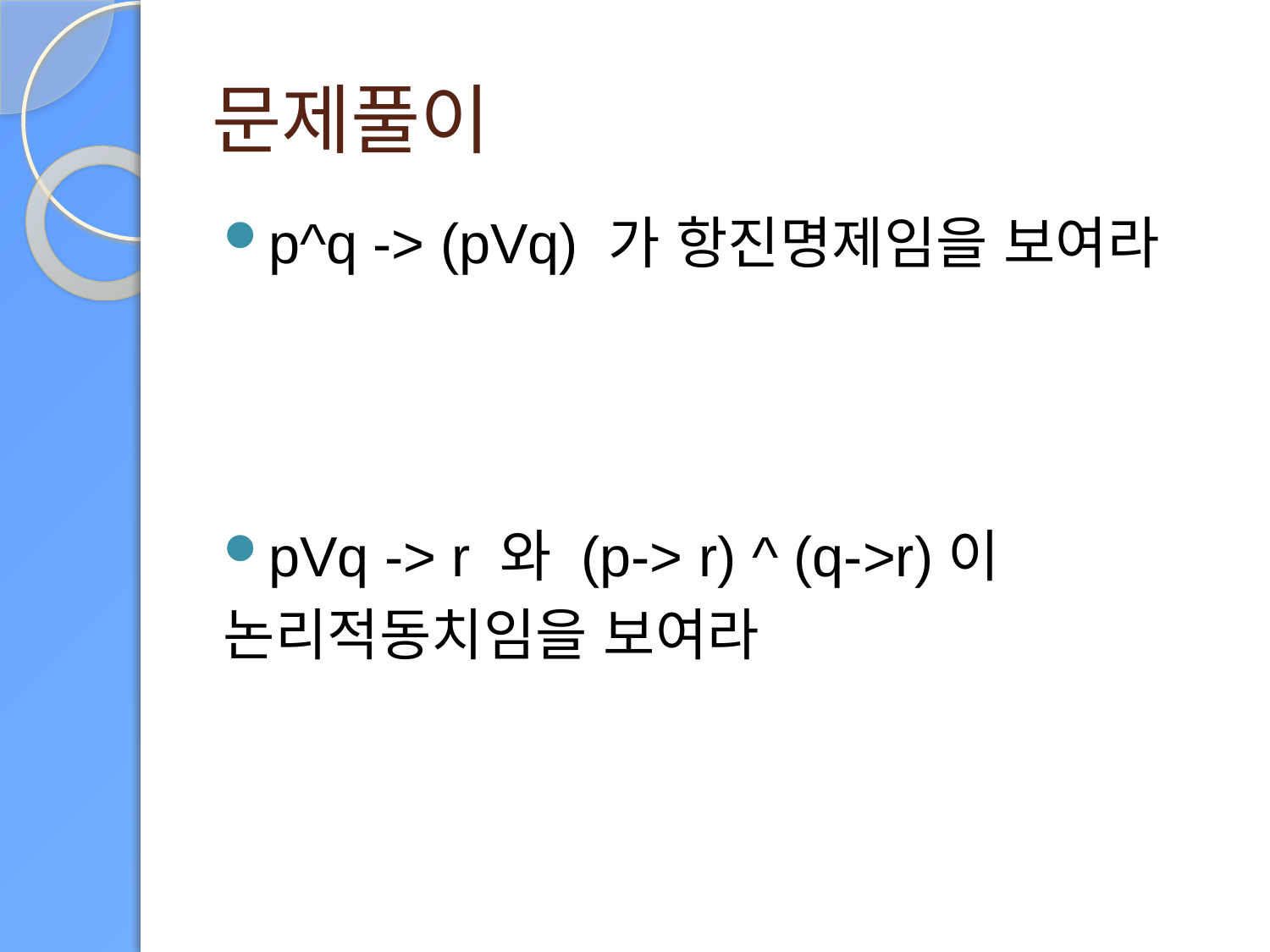

# 문제풀이
p^q -> (pVq) 가 항진명제임을 보여라

pVq -> r 와 (p-> r) ^ (q->r)이
논리적동치임을 보여라